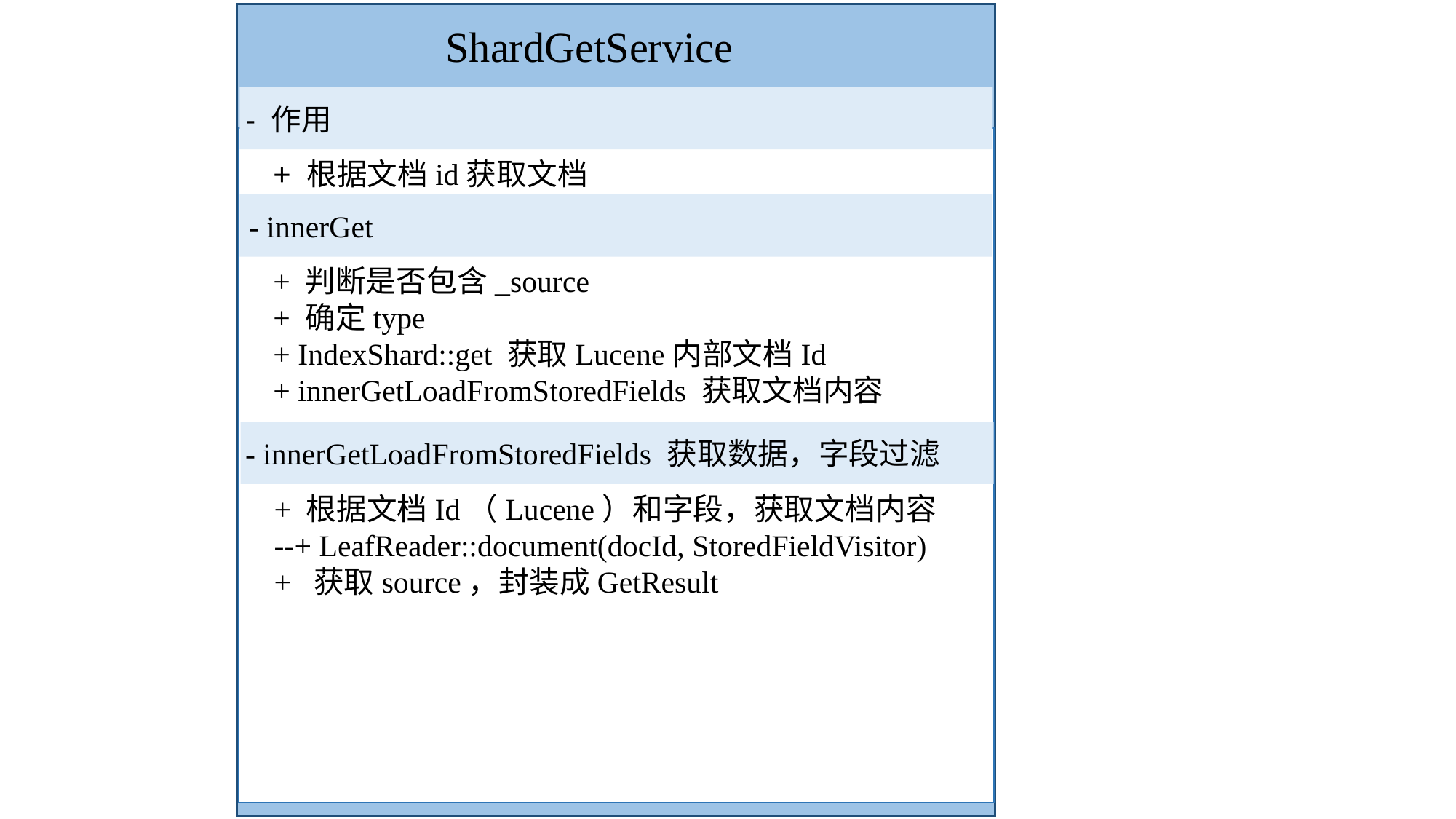

ShardGetService

- 作用
+ 根据文档id获取文档

- innerGet
+ 判断是否包含_source
+ 确定type
+ IndexShard::get 获取Lucene内部文档Id
+ innerGetLoadFromStoredFields 获取文档内容

- innerGetLoadFromStoredFields 获取数据，字段过滤
+ 根据文档Id（Lucene）和字段，获取文档内容
--+ LeafReader::document(docId, StoredFieldVisitor)
+  获取source，封装成GetResult